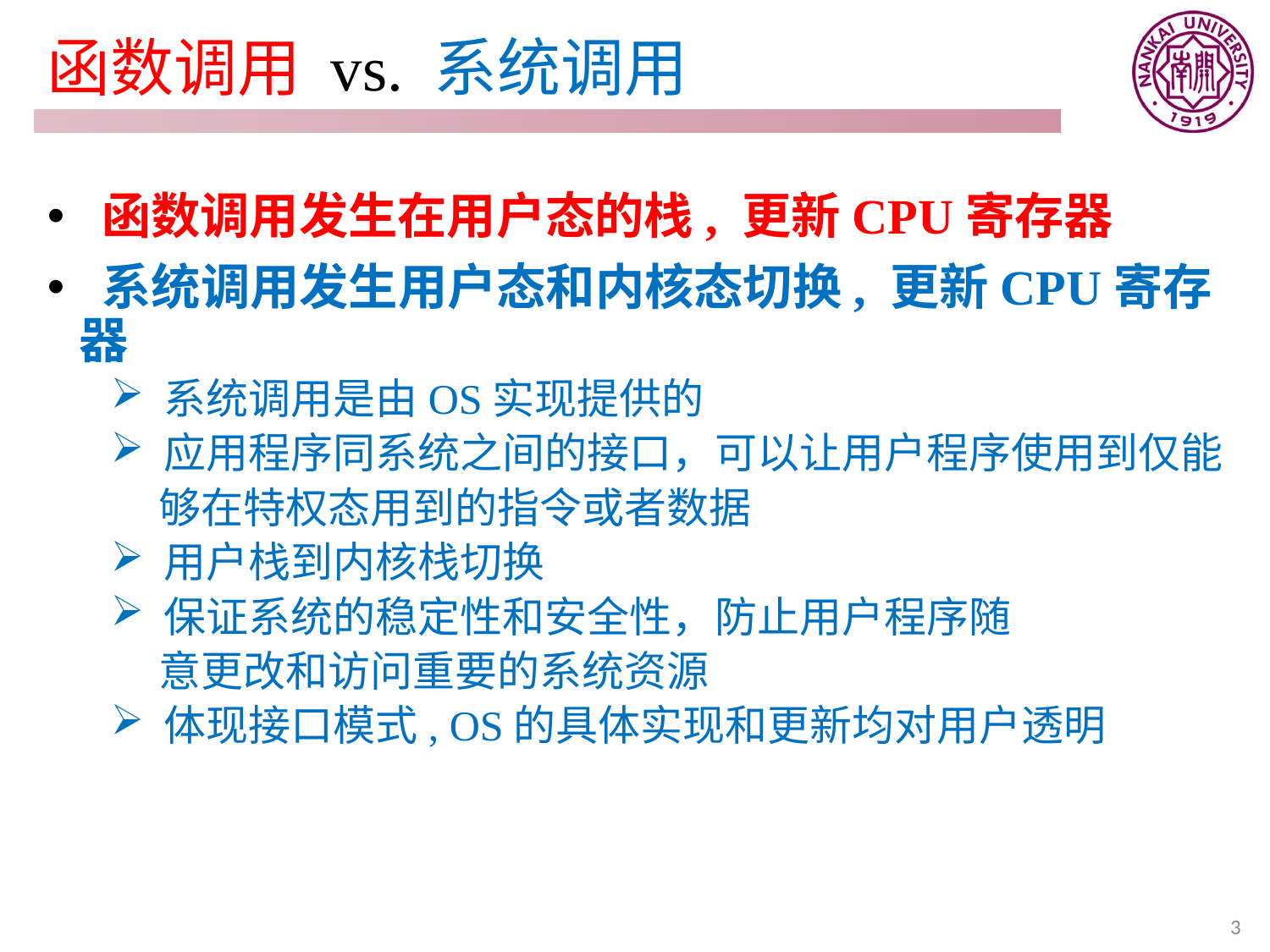

# 函数调用 vs. 系统调用
 函数调用发生在用户态的栈, 更新CPU寄存器
 系统调用发生用户态和内核态切换, 更新CPU寄存器
 系统调用是由OS实现提供的
 应用程序同系统之间的接口，可以让用户程序使用到仅能
    够在特权态用到的指令或者数据
 用户栈到内核栈切换
 保证系统的稳定性和安全性，防止用户程序随
    意更改和访问重要的系统资源
 体现接口模式, OS的具体实现和更新均对用户透明
3